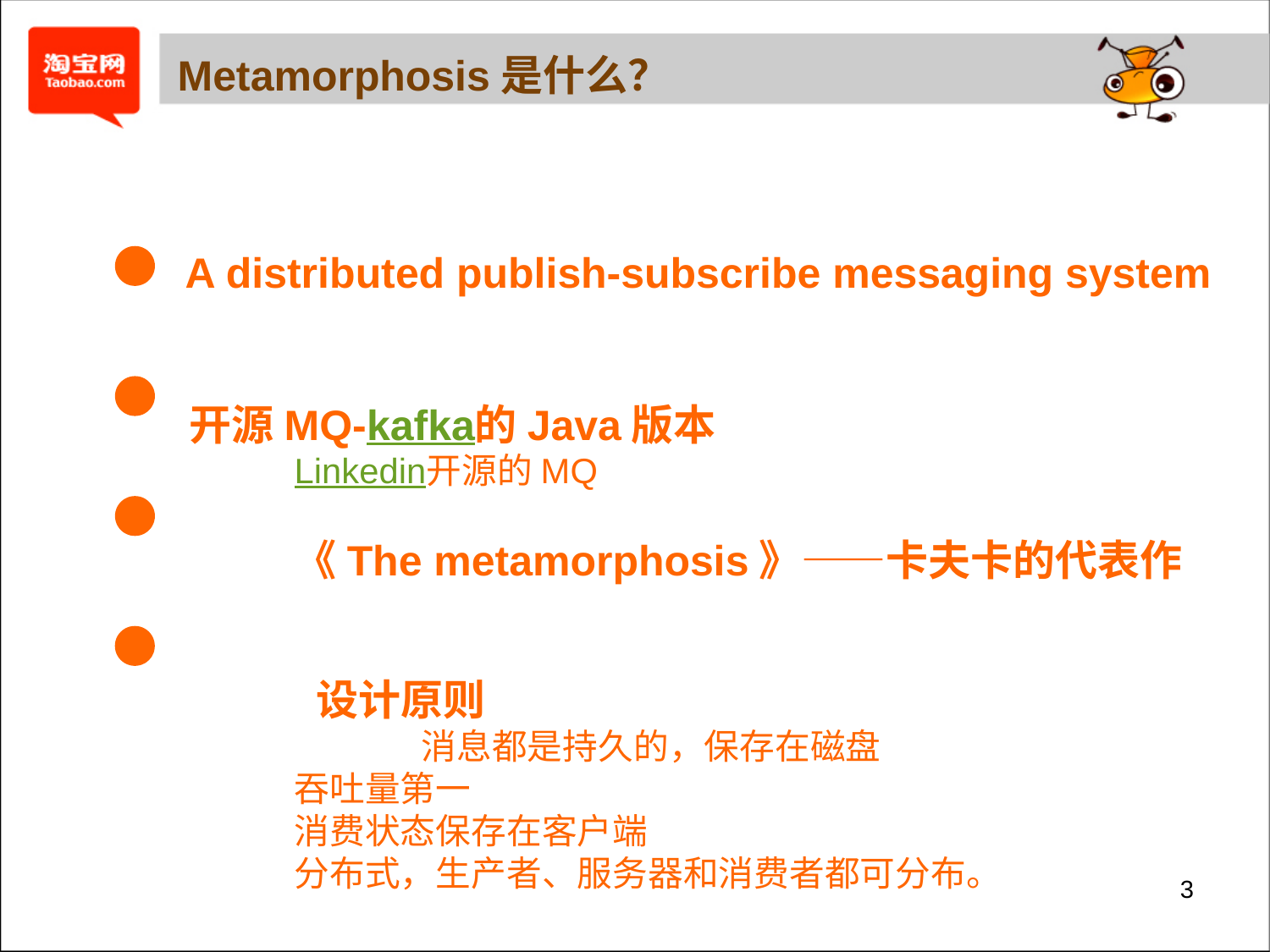

Metamorphosis是什么？

  A distributed publish-subscribe messaging system

  开源MQ-kafka的Java版本
Linkedin开源的MQ

《The metamorphosis》——卡夫卡的代表作

  设计原则
	消息都是持久的，保存在磁盘
吞吐量第一
消费状态保存在客户端
分布式，生产者、服务器和消费者都可分布。

3